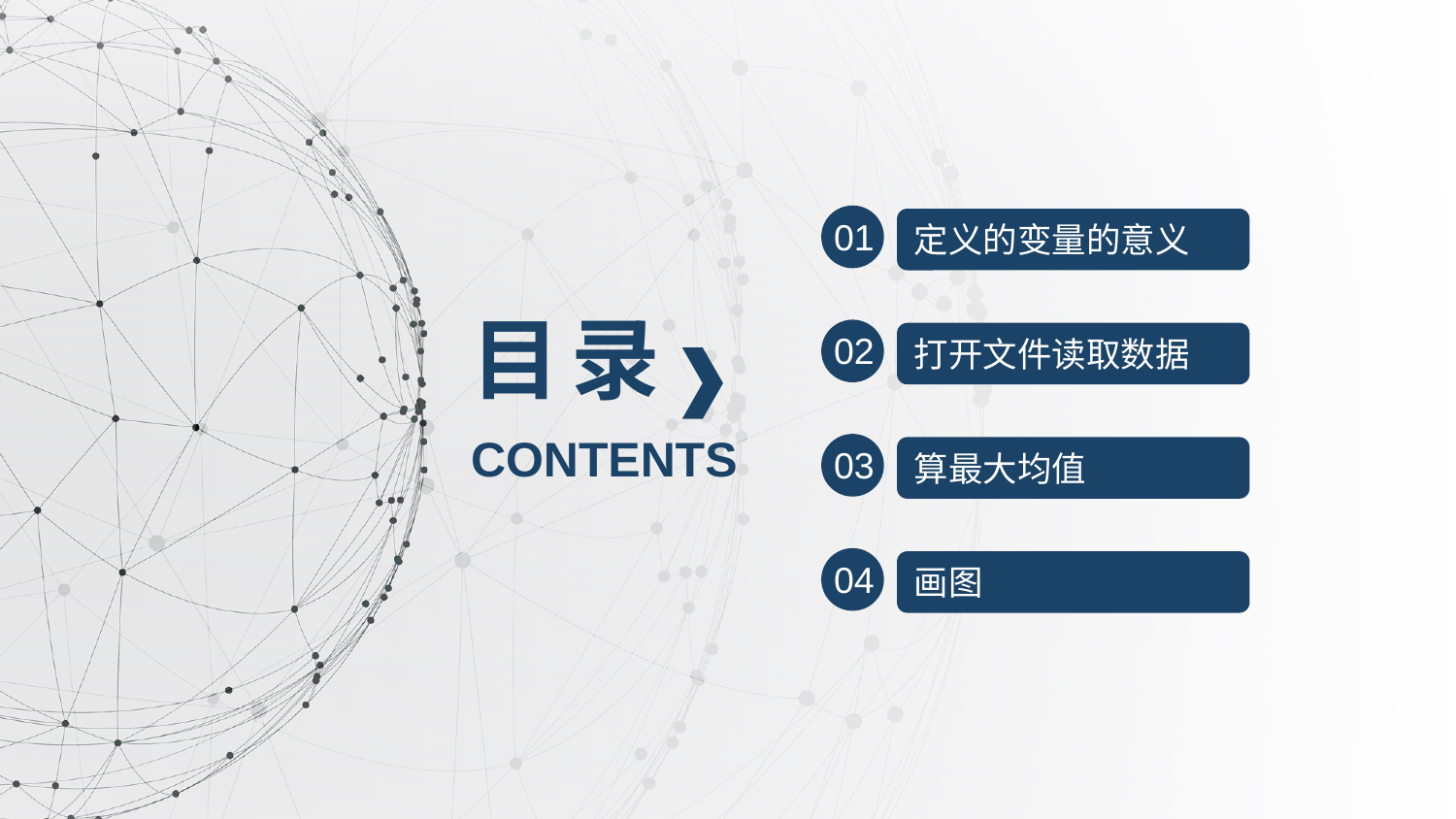

01
定义的变量的意义

02
打开文件读取数据

03
算最大均值

04
画图
目 录

CONTENTS